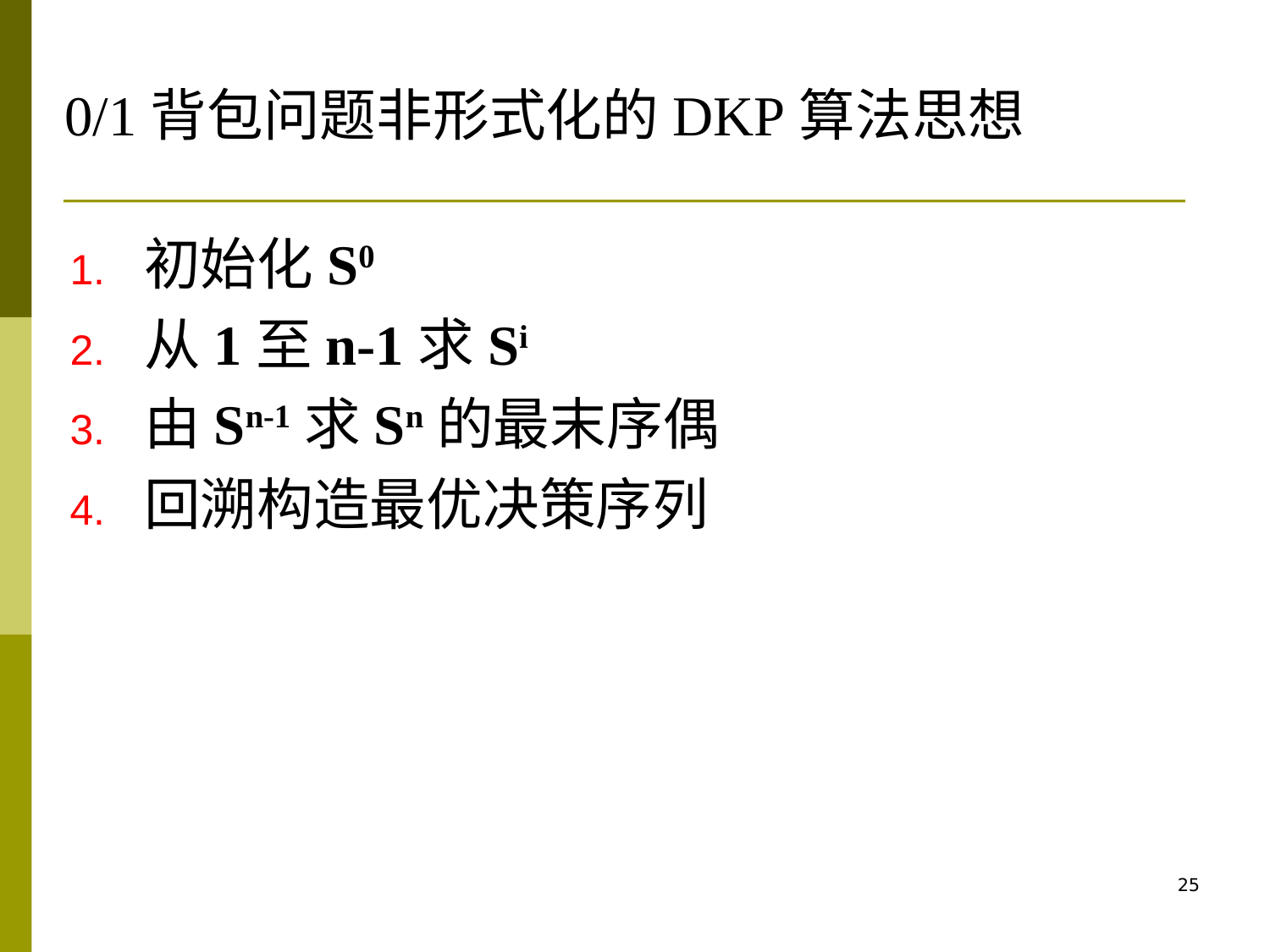

0/1背包问题非形式化的DKP算法思想
初始化S0
从1至n-1求Si
由Sn-1求Sn的最末序偶
回溯构造最优决策序列
25